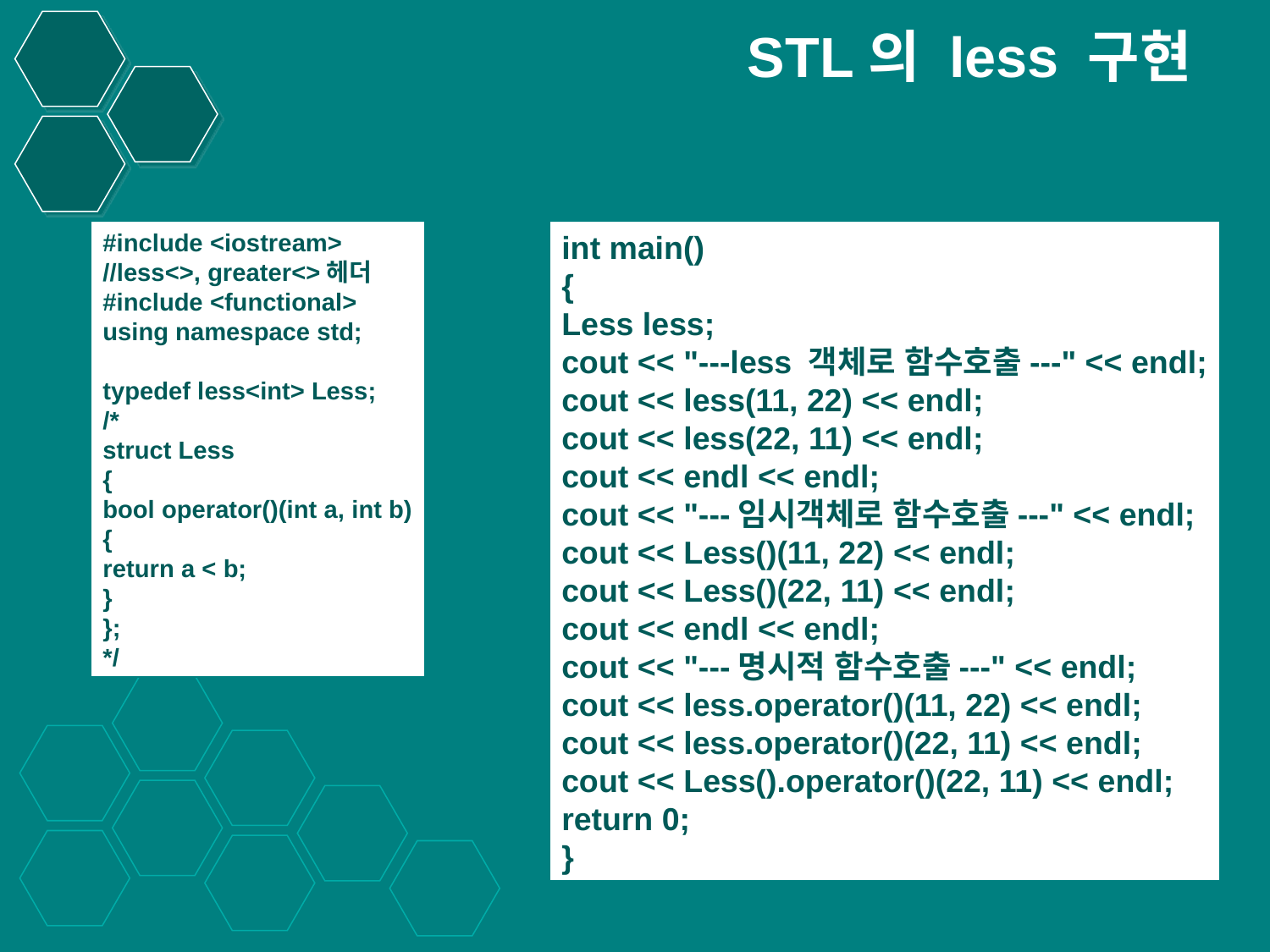

# STL의 less 구현
#include <iostream>
//less<>, greater<>헤더
#include <functional>
using namespace std;

typedef less<int> Less;
/*
struct Less
{
bool operator()(int a, int b)
{
return a < b;
}
};
*/
int main()
{
Less less;
cout << "---less 객체로 함수호출---" << endl;
cout << less(11, 22) << endl;
cout << less(22, 11) << endl;
cout << endl << endl;
cout << "---임시객체로 함수호출---" << endl;
cout << Less()(11, 22) << endl;
cout << Less()(22, 11) << endl;
cout << endl << endl;
cout << "---명시적 함수호출---" << endl;
cout << less.operator()(11, 22) << endl;
cout << less.operator()(22, 11) << endl;
cout << Less().operator()(22, 11) << endl;
return 0;
}